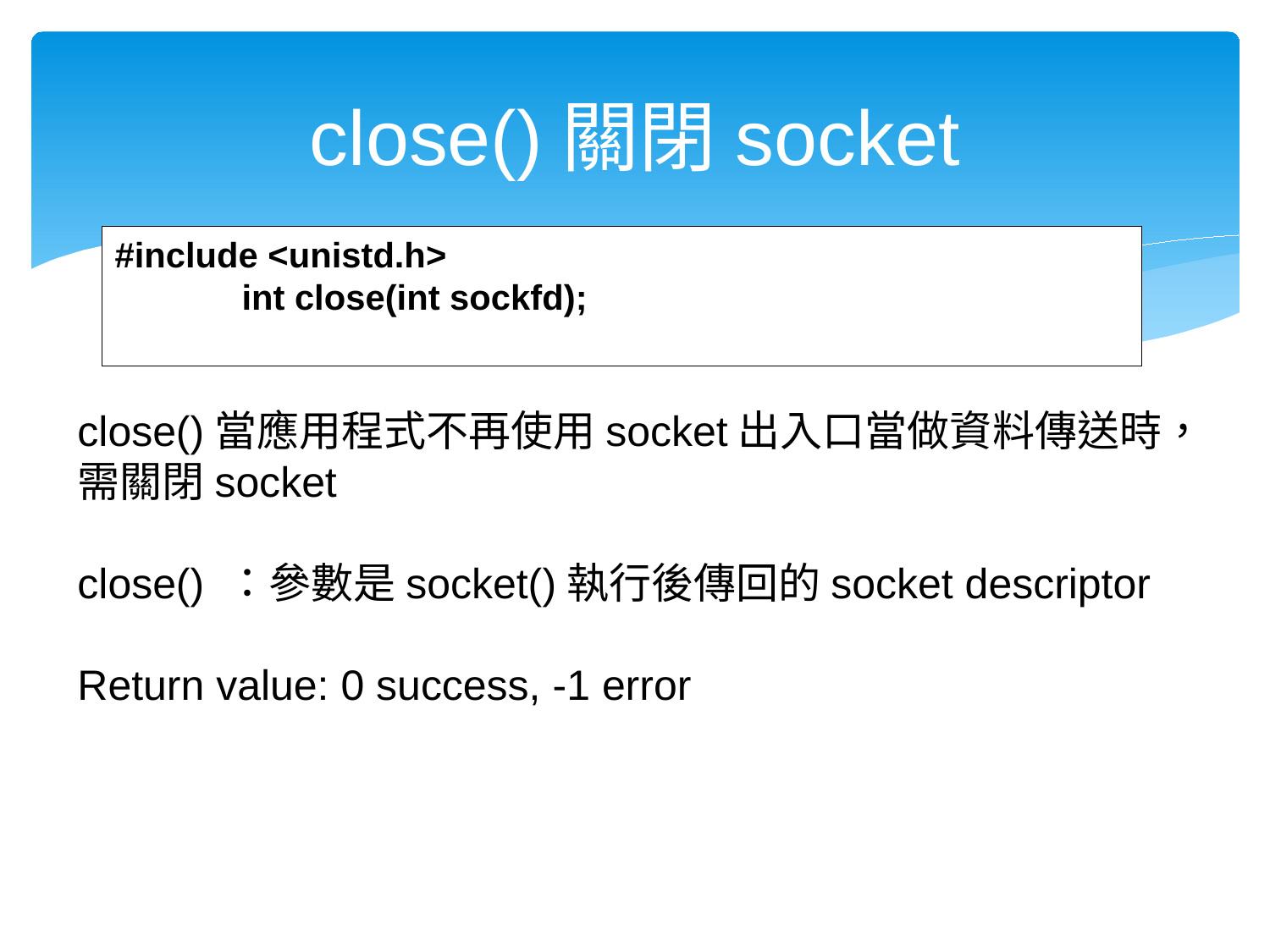

# close()關閉socket
#include <unistd.h>
	int close(int sockfd);

close()當應用程式不再使用socket出入口當做資料傳送時，需關閉socket

close() ：參數是socket()執行後傳回的socket descriptor

Return value: 0 success, -1 error